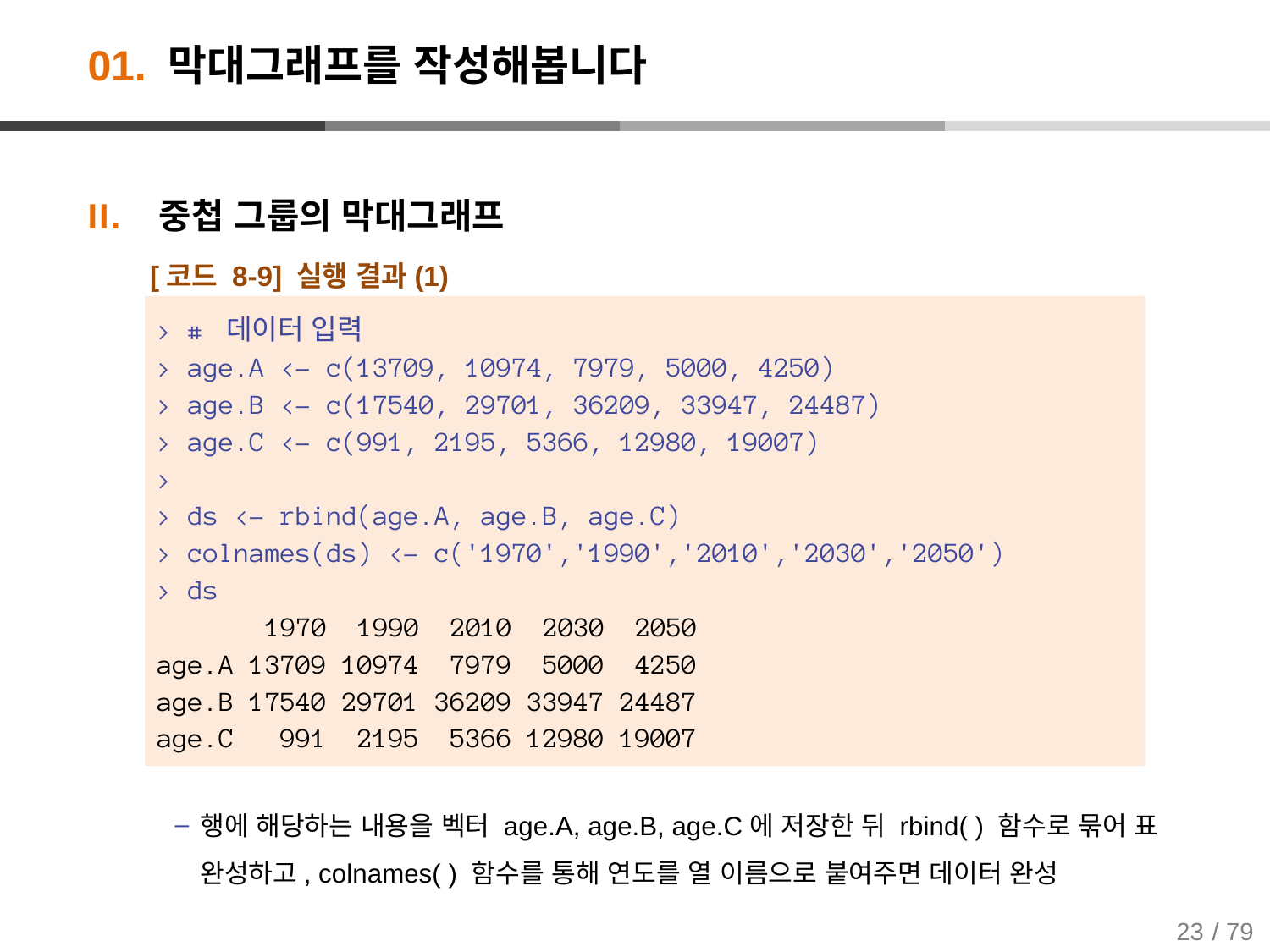

# 01. 막대그래프를 작성해봅니다
중첩 그룹의 막대그래프
[코드 8-9] 실행 결과(1)

행에 해당하는 내용을 벡터 age.A, age.B, age.C에 저장한 뒤 rbind( ) 함수로 묶어 표 완성하고, colnames( ) 함수를 통해 연도를 열 이름으로 붙여주면 데이터 완성
> # 데이터 입력
> age.A <- c(13709, 10974, 7979, 5000, 4250)
> age.B <- c(17540, 29701, 36209, 33947, 24487)
> age.C <- c(991, 2195, 5366, 12980, 19007)
>
> ds <- rbind(age.A, age.B, age.C)
> colnames(ds) <- c('1970','1990','2010','2030','2050')
> ds
       1970  1990  2010  2030  2050
age.A 13709 10974  7979  5000  4250
age.B 17540 29701 36209 33947 24487
age.C   991  2195  5366 12980 19007